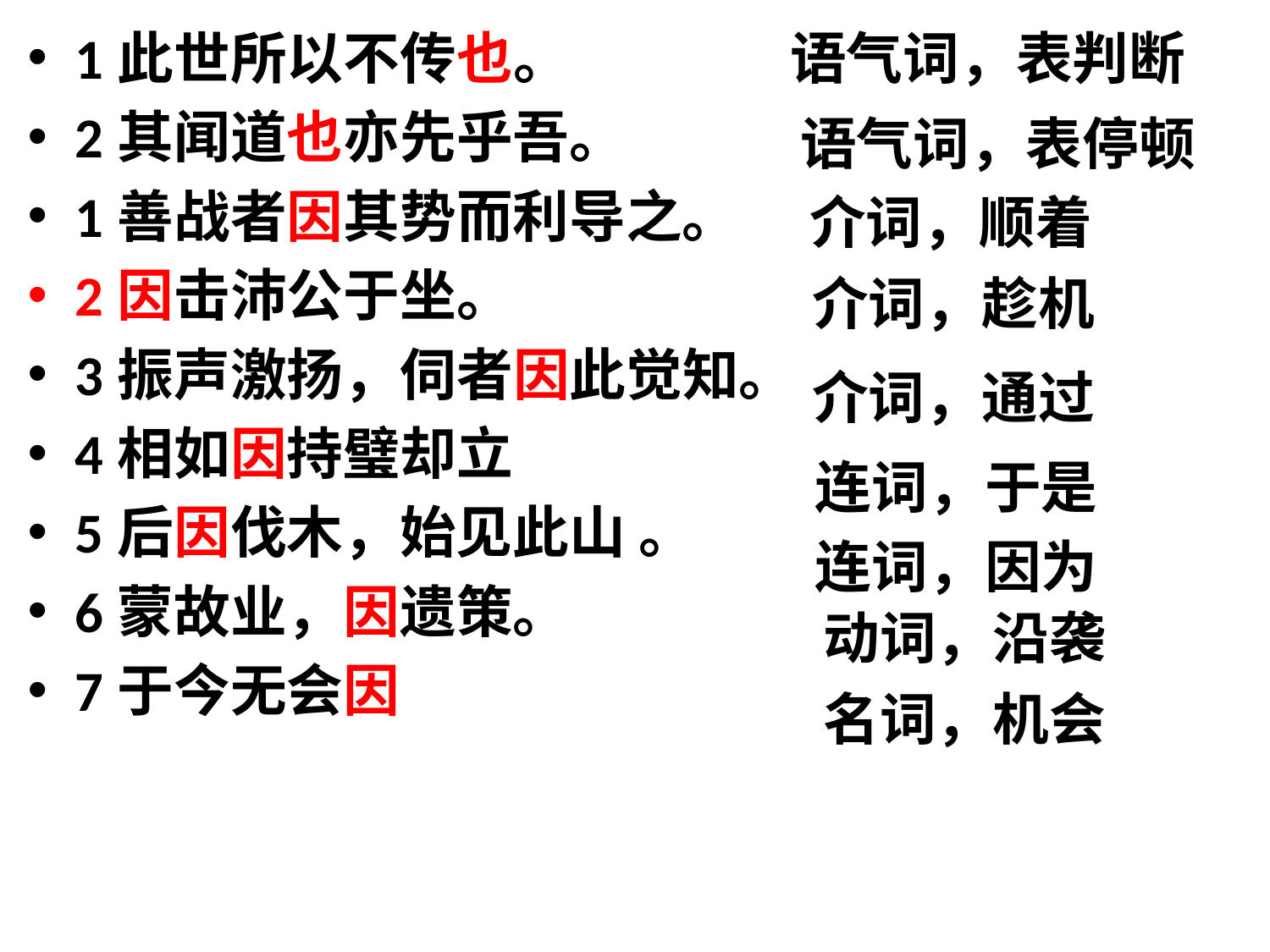

1此世所以不传也。
2其闻道也亦先乎吾。
1善战者因其势而利导之。
2因击沛公于坐。
3振声激扬，伺者因此觉知。
4相如因持璧却立
5后因伐木，始见此山 。
6蒙故业，因遗策。
7于今无会因

语气词，表判断
语气词，表停顿
介词，顺着
介词，趁机
介词，通过
连词，于是
连词，因为
动词，沿袭
名词，机会